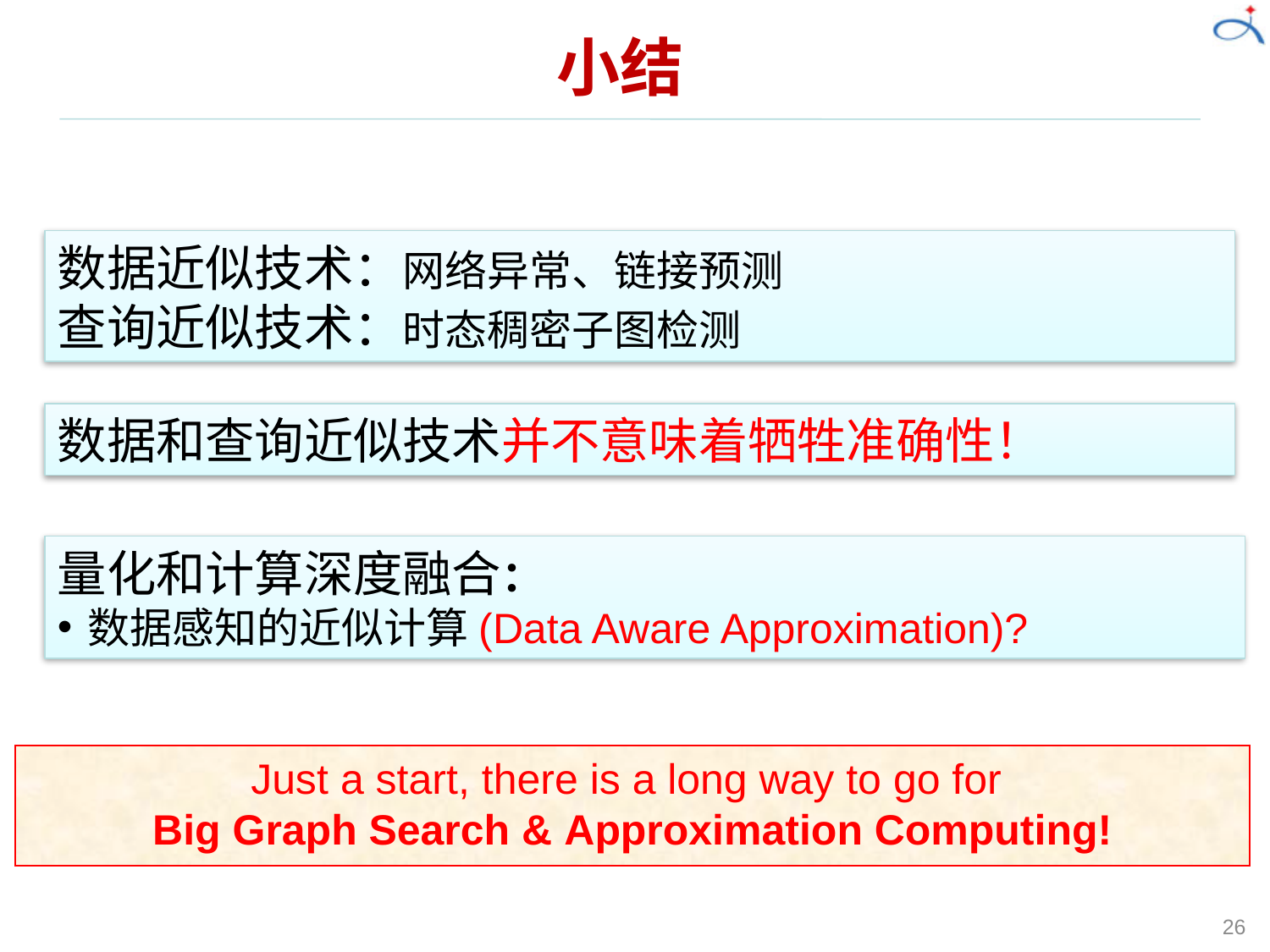

# 小结
数据近似技术：网络异常、链接预测
查询近似技术：时态稠密子图检测
数据和查询近似技术并不意味着牺牲准确性！
量化和计算深度融合：
数据感知的近似计算(Data Aware Approximation)?
Just a start, there is a long way to go for
Big Graph Search & Approximation Computing!
26